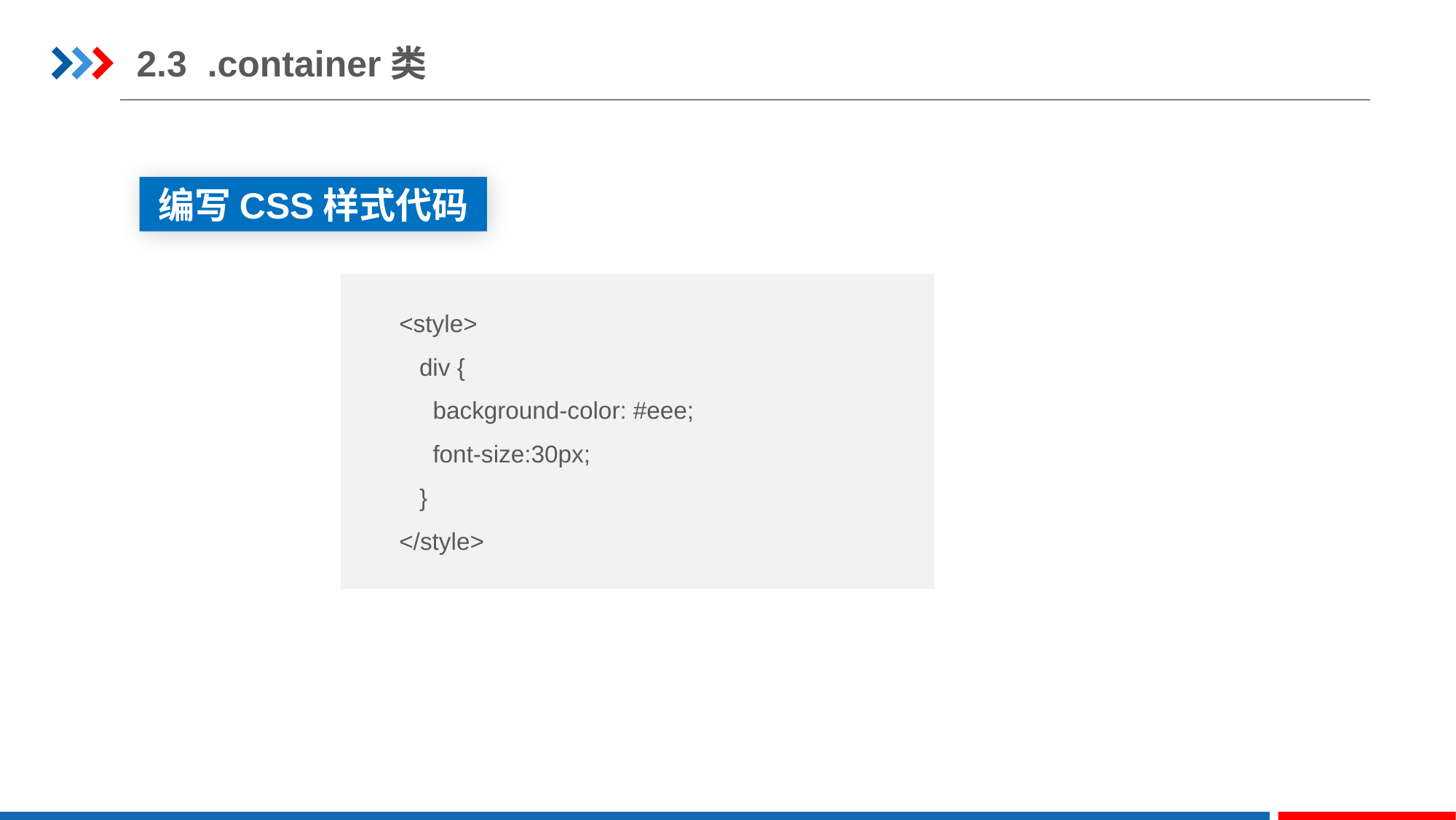

2.3  .container类
编写CSS样式代码

<style>
   div {
     background-color: #eee;
     font-size:30px;
   }
</style>